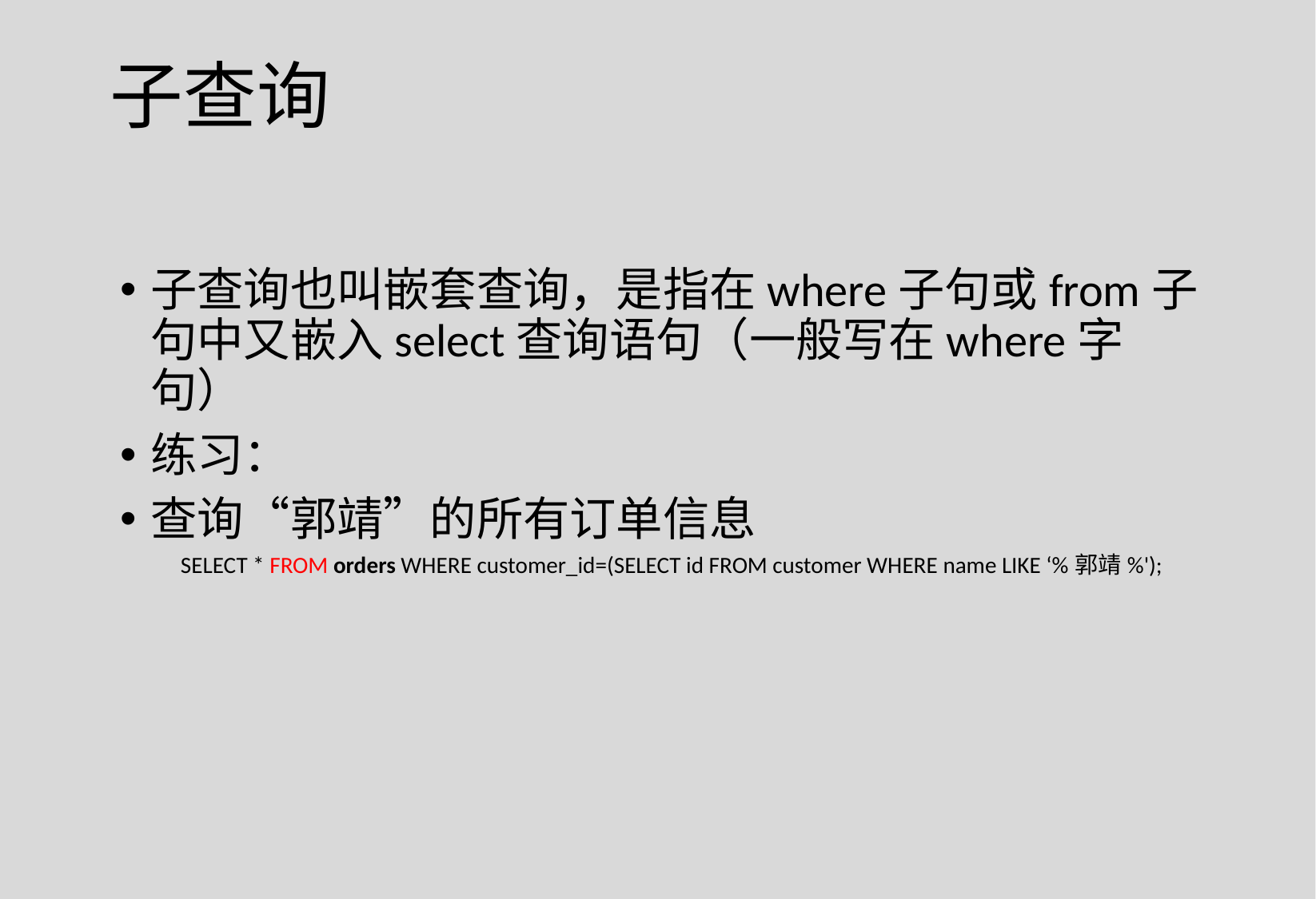

子查询
子查询也叫嵌套查询，是指在where子句或from子句中又嵌入select查询语句（一般写在where字句）
练习：
查询“郭靖”的所有订单信息
SELECT * FROM orders WHERE customer_id=(SELECT id FROM customer WHERE name LIKE ‘%郭靖%');